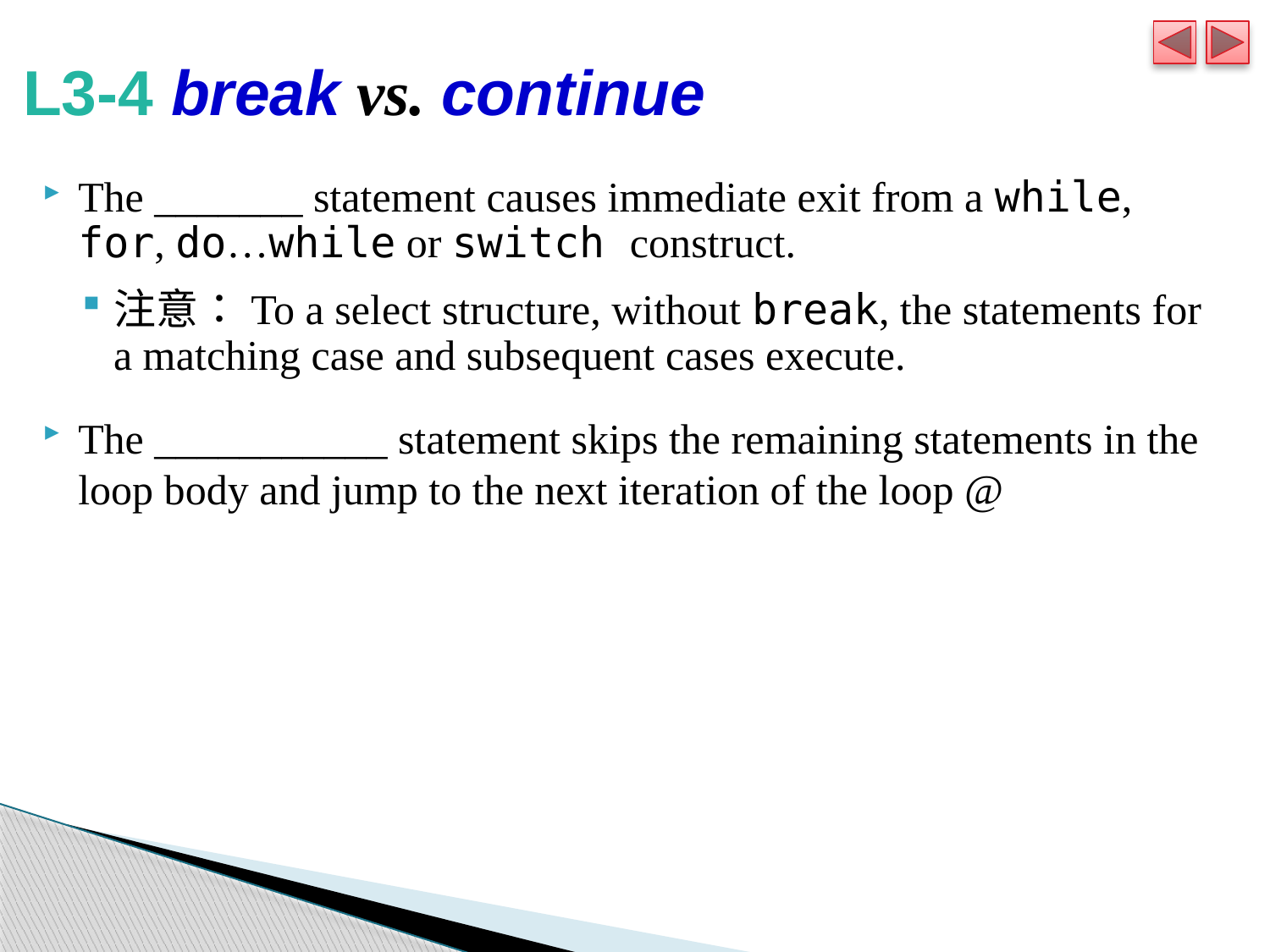

# L3-4 break vs. continue
The _______ statement causes immediate exit from a while, for, do…while or switch construct.
注意：To a select structure, without break, the statements for a matching case and subsequent cases execute.
The ___________ statement skips the remaining statements in the loop body and jump to the next iteration of the loop @